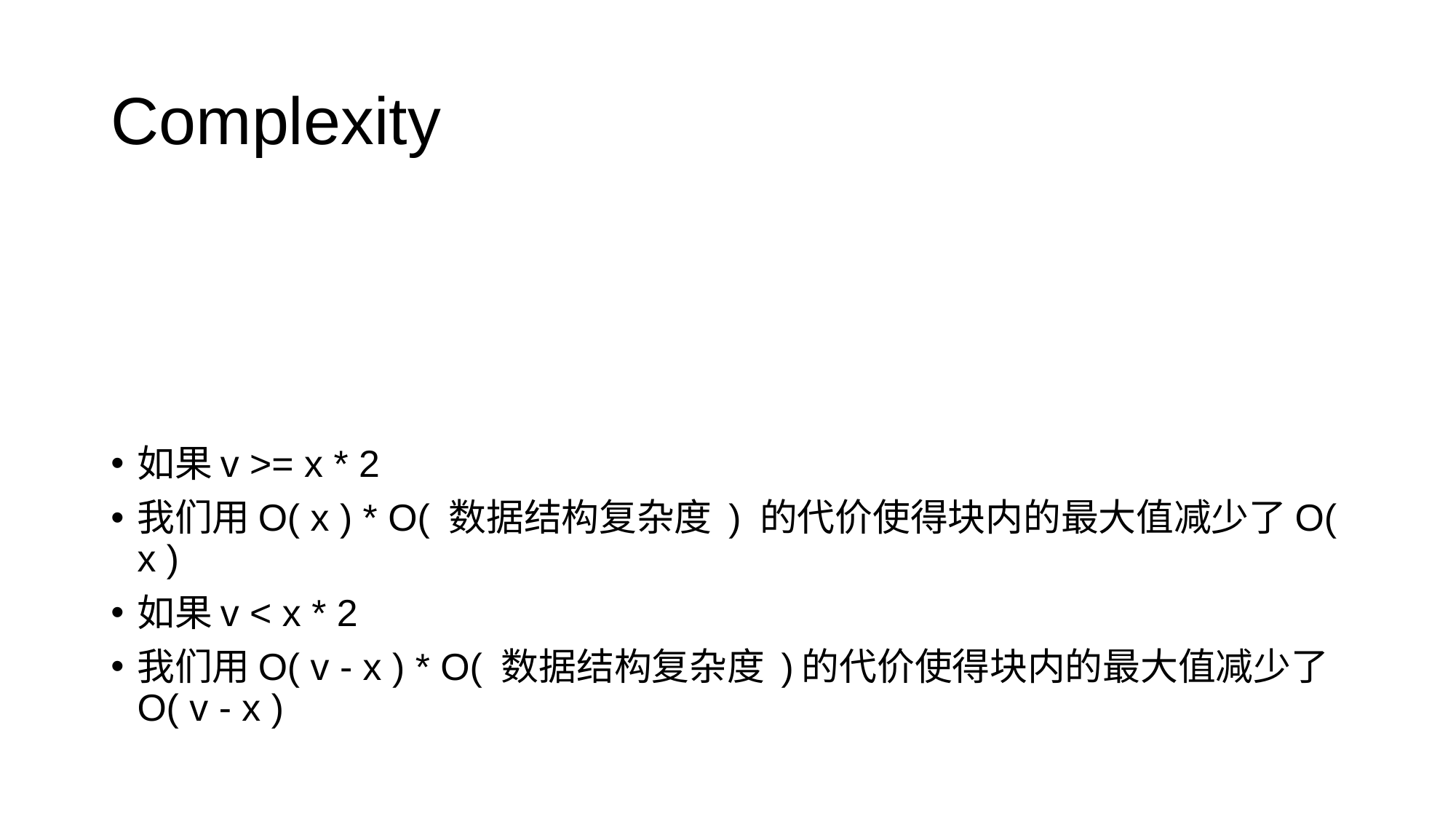

# Complexity

如果v >= x * 2
我们用O( x ) * O( 数据结构复杂度 ) 的代价使得块内的最大值减少了O( x )
如果v < x * 2
我们用O( v - x ) * O( 数据结构复杂度 )的代价使得块内的最大值减少了O( v - x )